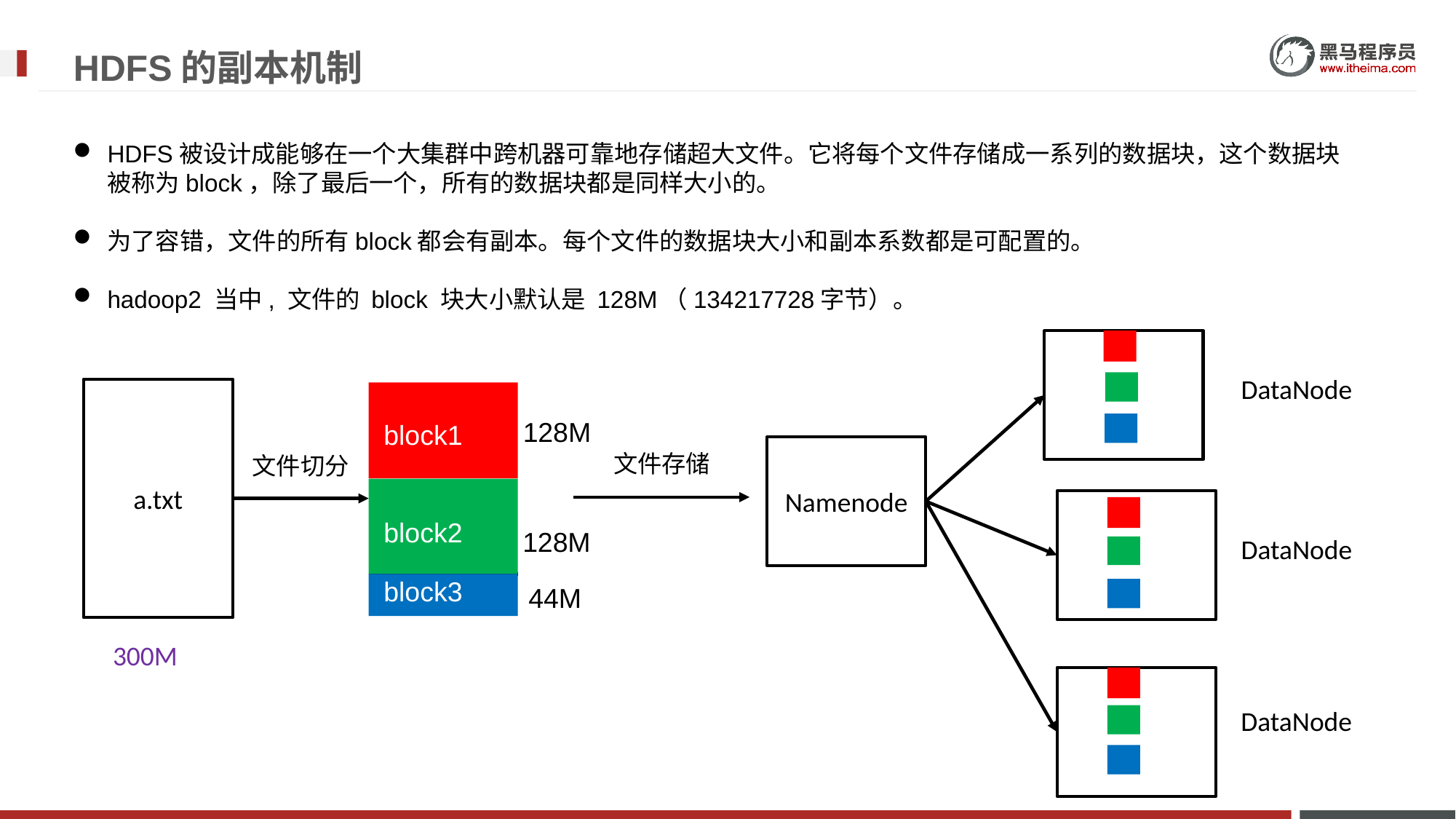

# HDFS的副本机制
HDFS被设计成能够在一个大集群中跨机器可靠地存储超大文件。它将每个文件存储成一系列的数据块，这个数据块被称为block，除了最后一个，所有的数据块都是同样大小的。

为了容错，文件的所有block都会有副本。每个文件的数据块大小和副本系数都是可配置的。

hadoop2 当中, 文件的 block 块大小默认是 128M（134217728字节）。

DataNode

a.txt

128M
block1

Namenode
文件存储
文件切分

block2
128M
DataNode

block3

44M

300M

DataNode